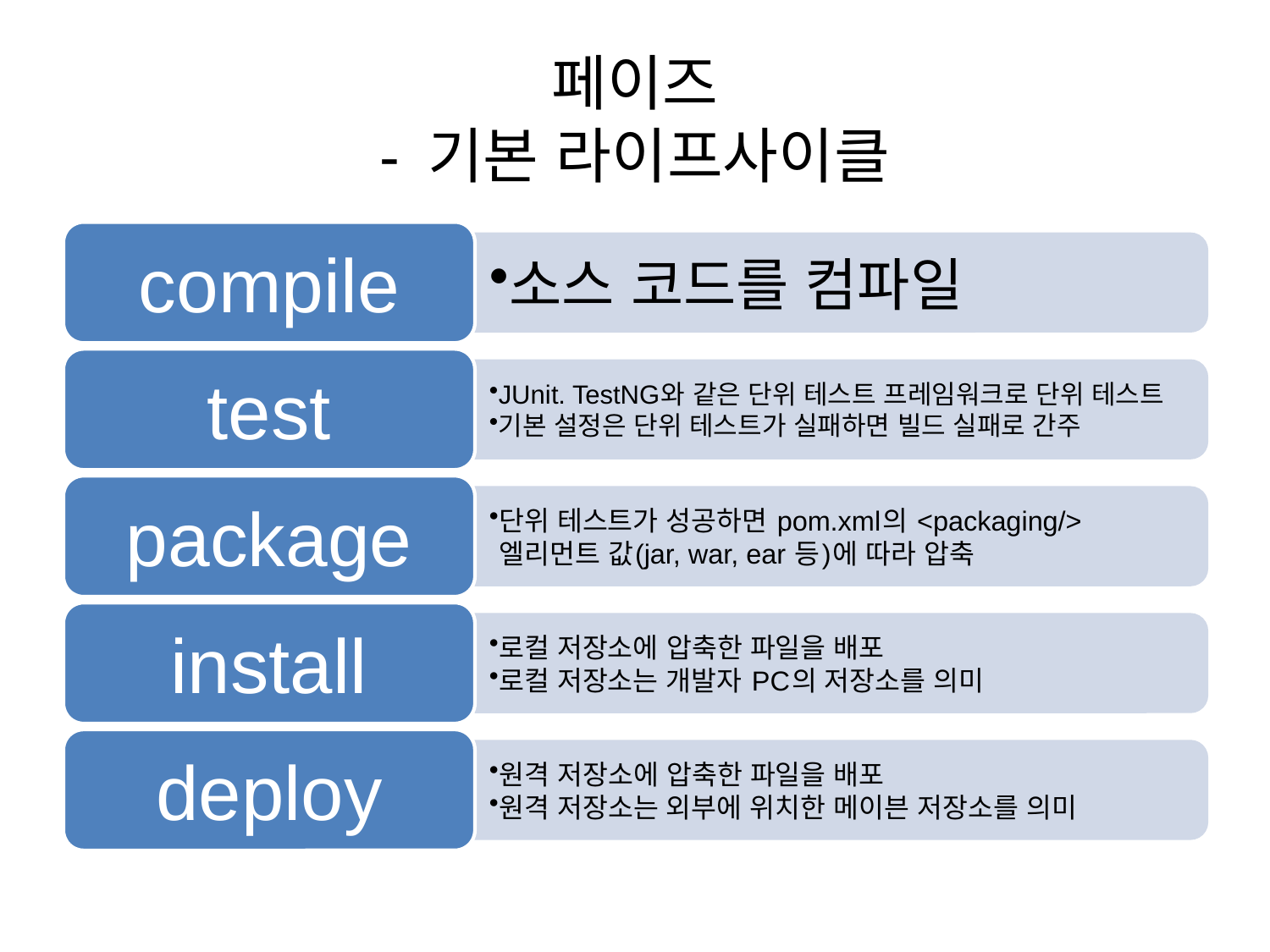

# 페이즈 - 기본 라이프사이클
compile
소스 코드를 컴파일
test
package
단위 테스트가 성공하면 pom.xml의 <packaging/> 엘리먼트 값(jar, war, ear 등)에 따라 압축
install
로컬 저장소에 압축한 파일을 배포
deploy
JUnit. TestNG와 같은 단위 테스트 프레임워크로 단위 테스트
원격 저장소에 압축한 파일을 배포
기본 설정은 단위 테스트가 실패하면 빌드 실패로 간주
로컬 저장소는 개발자 PC의 저장소를 의미
원격 저장소는 외부에 위치한 메이븐 저장소를 의미